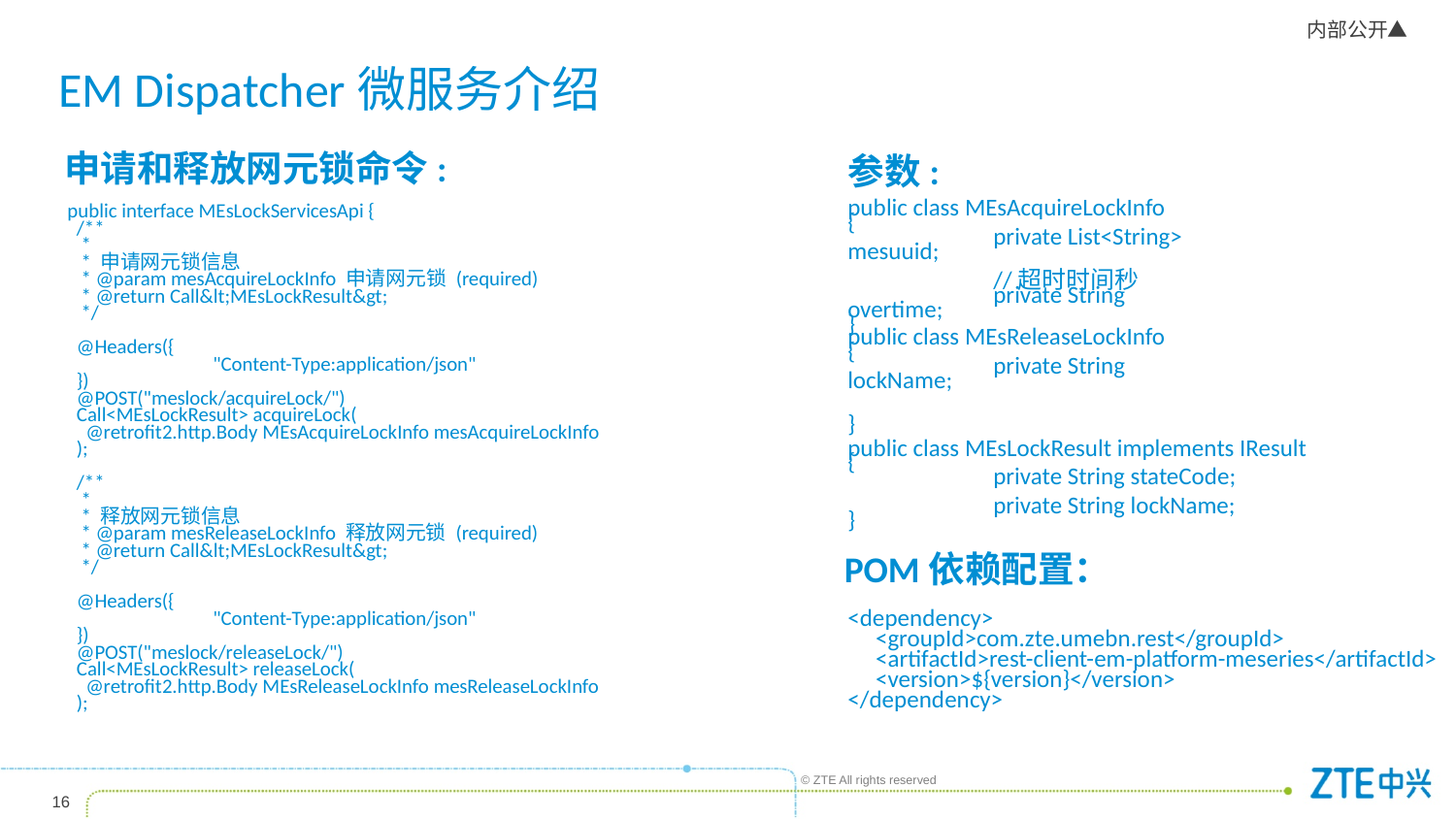

EM Dispatcher微服务介绍
申请和释放网元锁命令:
参数:
public interface MEsLockServicesApi {
  /**
   *
   * 申请网元锁信息
   * @param mesAcquireLockInfo 申请网元锁 (required)
   * @return Call&lt;MEsLockResult&gt;
   */

  @Headers({
  	"Content-Type:application/json"
  })
  @POST("meslock/acquireLock/")
  Call<MEsLockResult> acquireLock(
    @retrofit2.http.Body MEsAcquireLockInfo mesAcquireLockInfo
  );

  /**
   *
   * 释放网元锁信息
   * @param mesReleaseLockInfo 释放网元锁 (required)
   * @return Call&lt;MEsLockResult&gt;
   */

  @Headers({
  	"Content-Type:application/json"
  })
  @POST("meslock/releaseLock/")
  Call<MEsLockResult> releaseLock(
    @retrofit2.http.Body MEsReleaseLockInfo mesReleaseLockInfo
  );
public class MEsAcquireLockInfo
{
	private List<String> mesuuid;

	//超时时间秒
	private String overtime;
}
public class MEsReleaseLockInfo
{
	private String lockName;

}
public class MEsLockResult implements IResult
{
	private String stateCode;

	private String lockName;
}
POM依赖配置：
<dependency>
     <groupId>com.zte.umebn.rest</groupId>
     <artifactId>rest-client-em-platform-meseries</artifactId>
     <version>${version}</version>
</dependency>